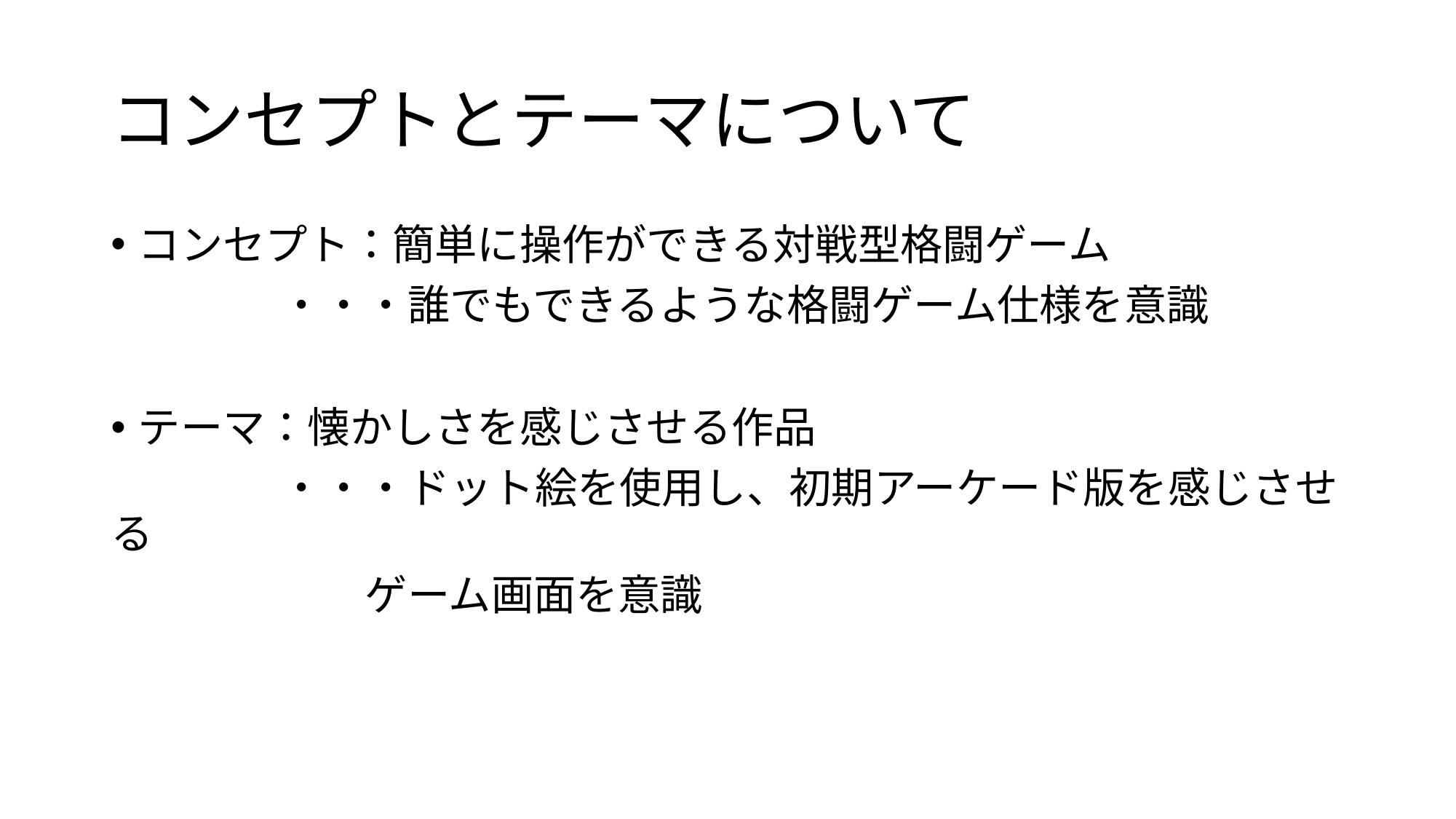

# コンセプトとテーマについて
コンセプト：簡単に操作ができる対戦型格闘ゲーム
　　　　・・・誰でもできるような格闘ゲーム仕様を意識

テーマ：懐かしさを感じさせる作品
　　　　・・・ドット絵を使用し、初期アーケード版を感じさせる
　　　　　　ゲーム画面を意識